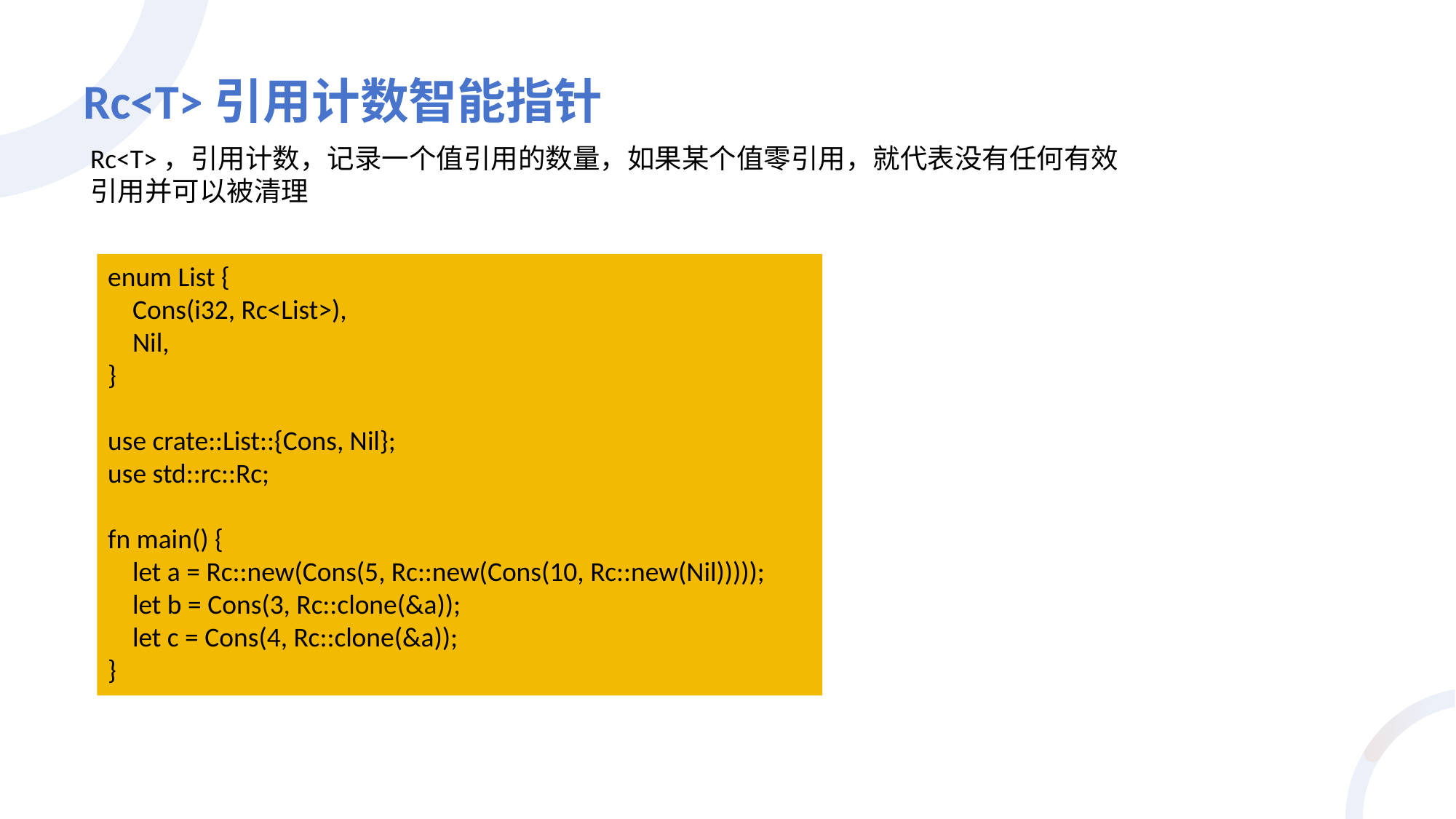

# Rc<T>引用计数智能指针
Rc<T>，引用计数，记录一个值引用的数量，如果某个值零引用，就代表没有任何有效引用并可以被清理

enum List {
    Cons(i32, Rc<List>),
    Nil,
}

use crate::List::{Cons, Nil};
use std::rc::Rc;

fn main() {
    let a = Rc::new(Cons(5, Rc::new(Cons(10, Rc::new(Nil)))));
    let b = Cons(3, Rc::clone(&a));
    let c = Cons(4, Rc::clone(&a));
}